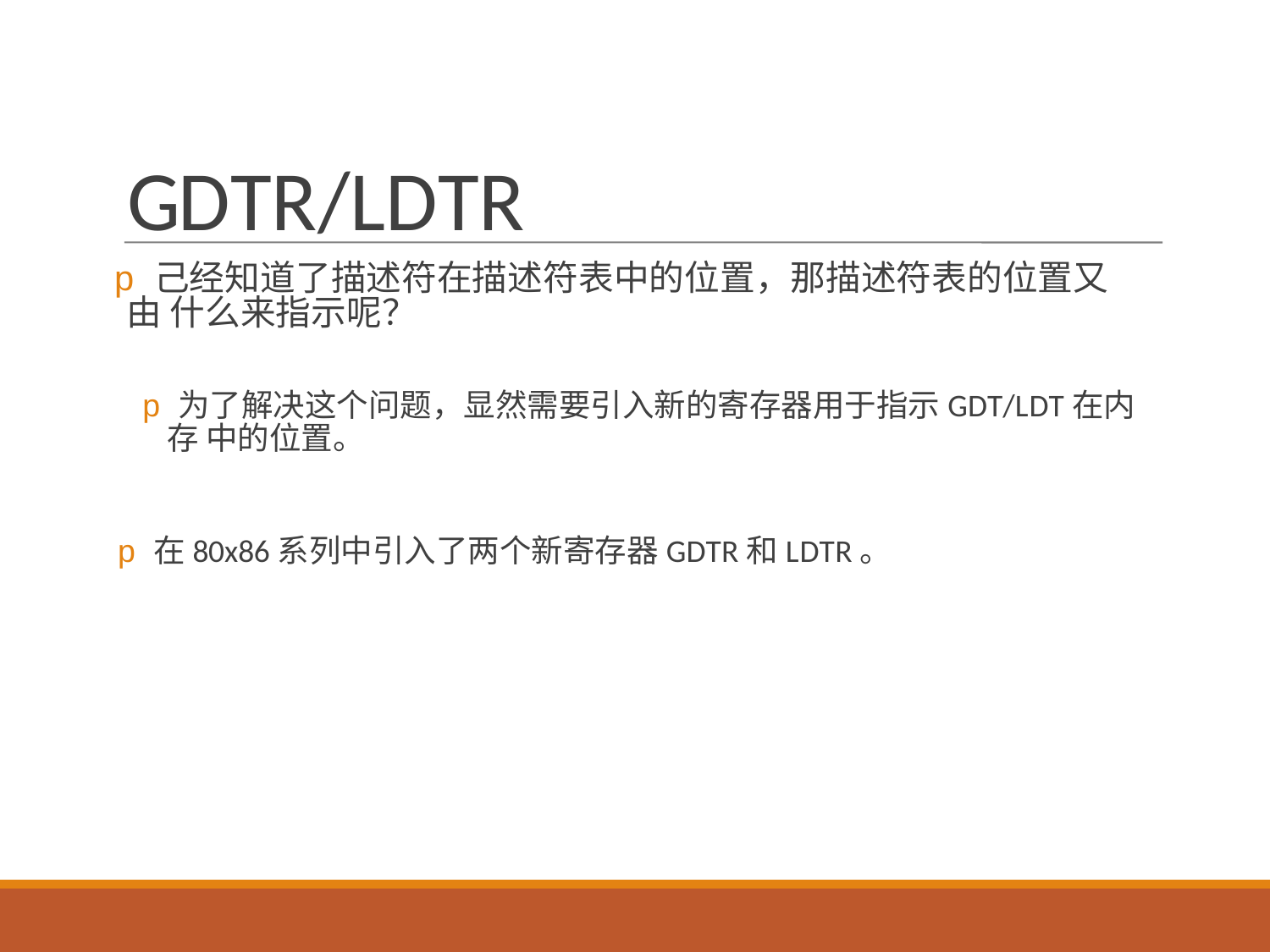

# GDTR/LDTR
p己经知道了描述符在描述符表中的位置，那描述符表的位置又由 什么来指示呢？

p为了解决这个问题，显然需要引入新的寄存器用于指示GDT/LDT在内存 中的位置。

p在80x86系列中引入了两个新寄存器GDTR和LDTR。